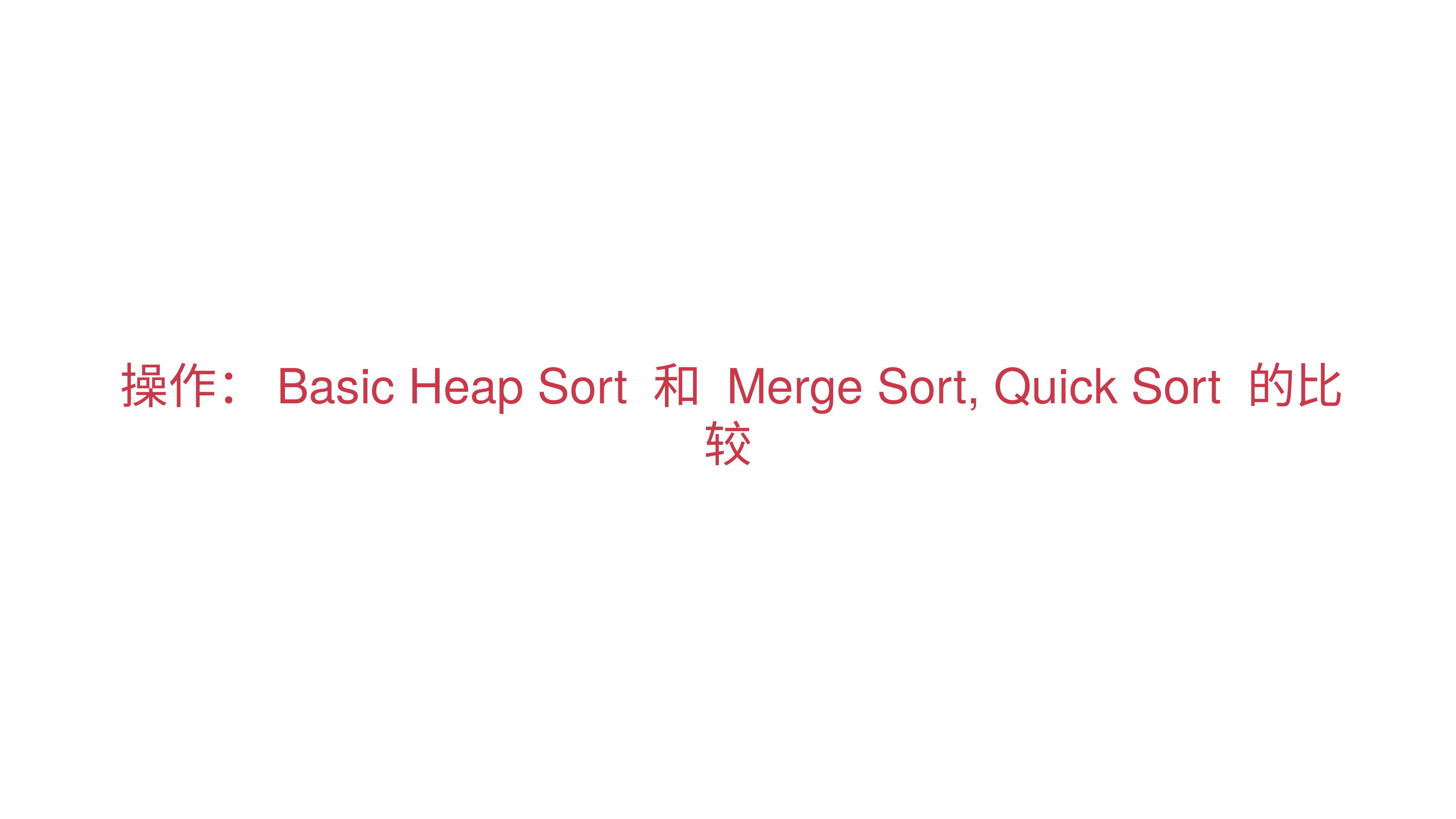

# 操作：Basic Heap Sort 和 Merge Sort, Quick Sort 的比较